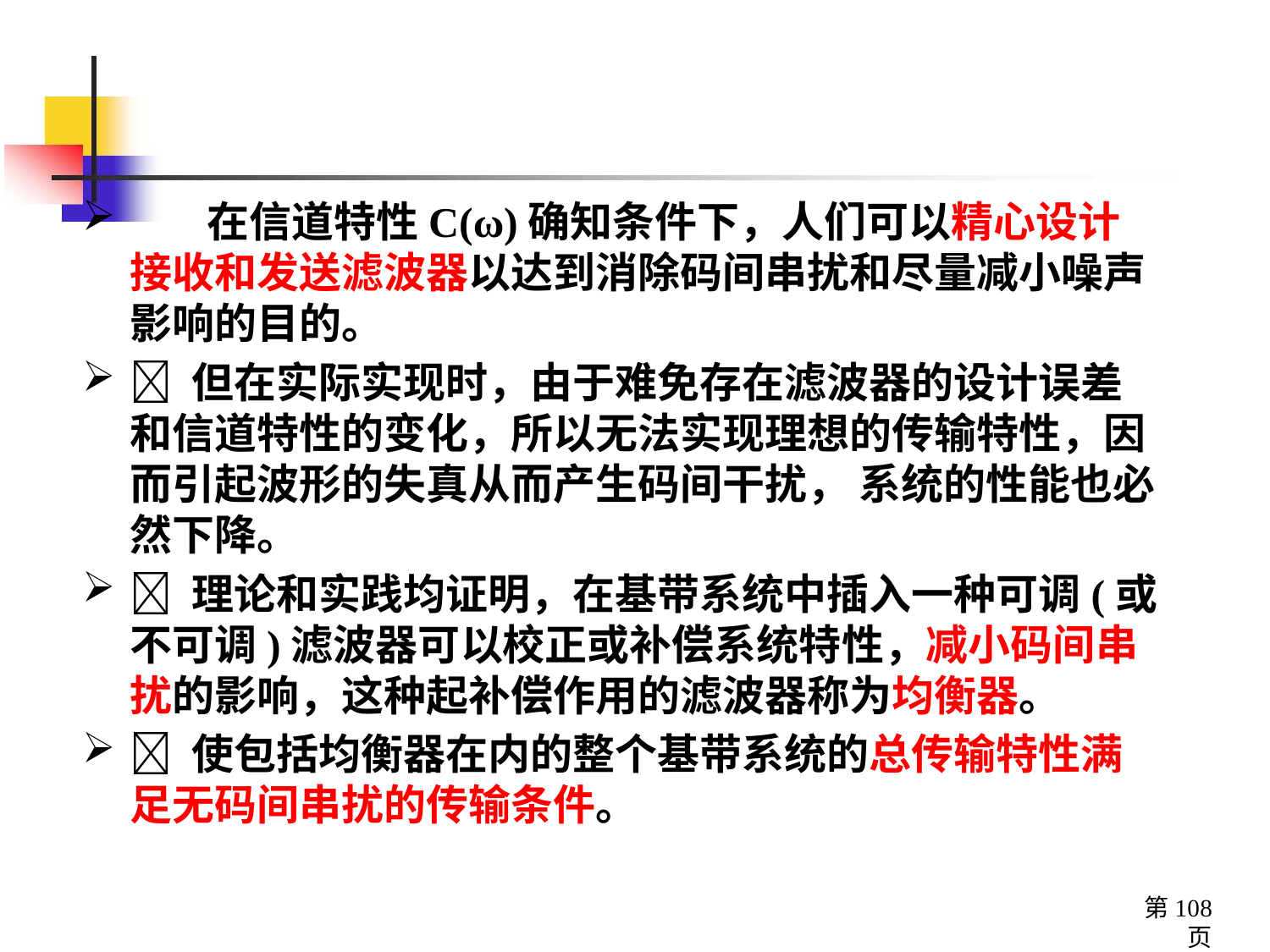

在信道特性C(ω)确知条件下，人们可以精心设计接收和发送滤波器以达到消除码间串扰和尽量减小噪声影响的目的。
􀂄 但在实际实现时，由于难免存在滤波器的设计误差和信道特性的变化，所以无法实现理想的传输特性，因而引起波形的失真从而产生码间干扰， 系统的性能也必然下降。
􀂄 理论和实践均证明，在基带系统中插入一种可调(或不可调)滤波器可以校正或补偿系统特性，减小码间串扰的影响，这种起补偿作用的滤波器称为均衡器。
􀂄 使包括均衡器在内的整个基带系统的总传输特性满足无码间串扰的传输条件。
第108页